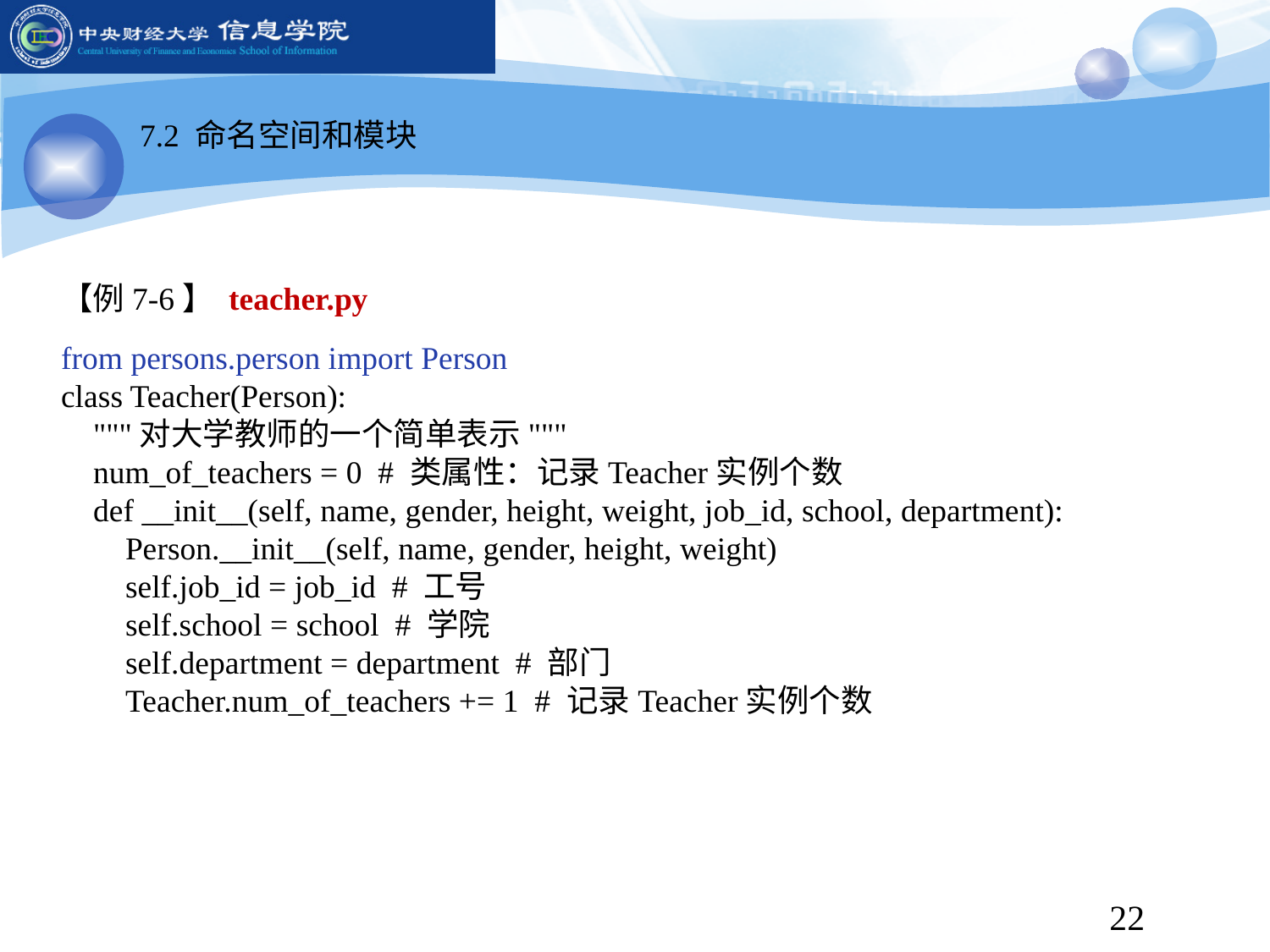

7.2 命名空间和模块

【例7-6】 teacher.py

from persons.person import Person
class Teacher(Person):
    """对大学教师的一个简单表示"""
    num_of_teachers = 0  # 类属性：记录Teacher实例个数
    def __init__(self, name, gender, height, weight, job_id, school, department):
        Person.__init__(self, name, gender, height, weight)
        self.job_id = job_id  # 工号
        self.school = school  # 学院
        self.department = department  # 部门
        Teacher.num_of_teachers += 1  # 记录Teacher实例个数